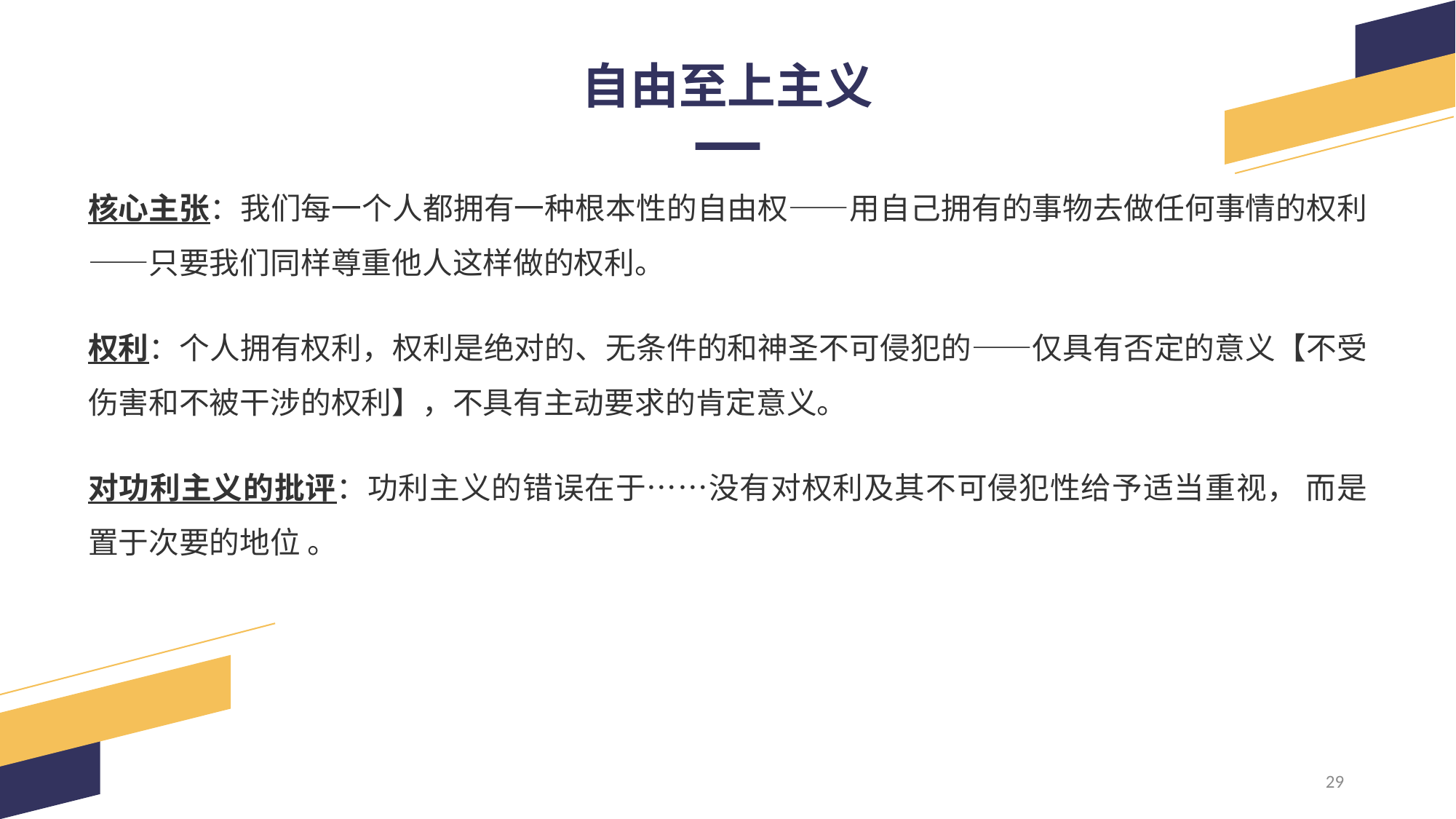

自由至上主义

核心主张：我们每一个人都拥有一种根本性的自由权——用自己拥有的事物去做任何事情的权利——只要我们同样尊重他人这样做的权利。
权利：个人拥有权利，权利是绝对的、无条件的和神圣不可侵犯的——仅具有否定的意义【不受伤害和不被干涉的权利】，不具有主动要求的肯定意义。
对功利主义的批评：功利主义的错误在于……没有对权利及其不可侵犯性给予适当重视， 而是置于次要的地位 。

29